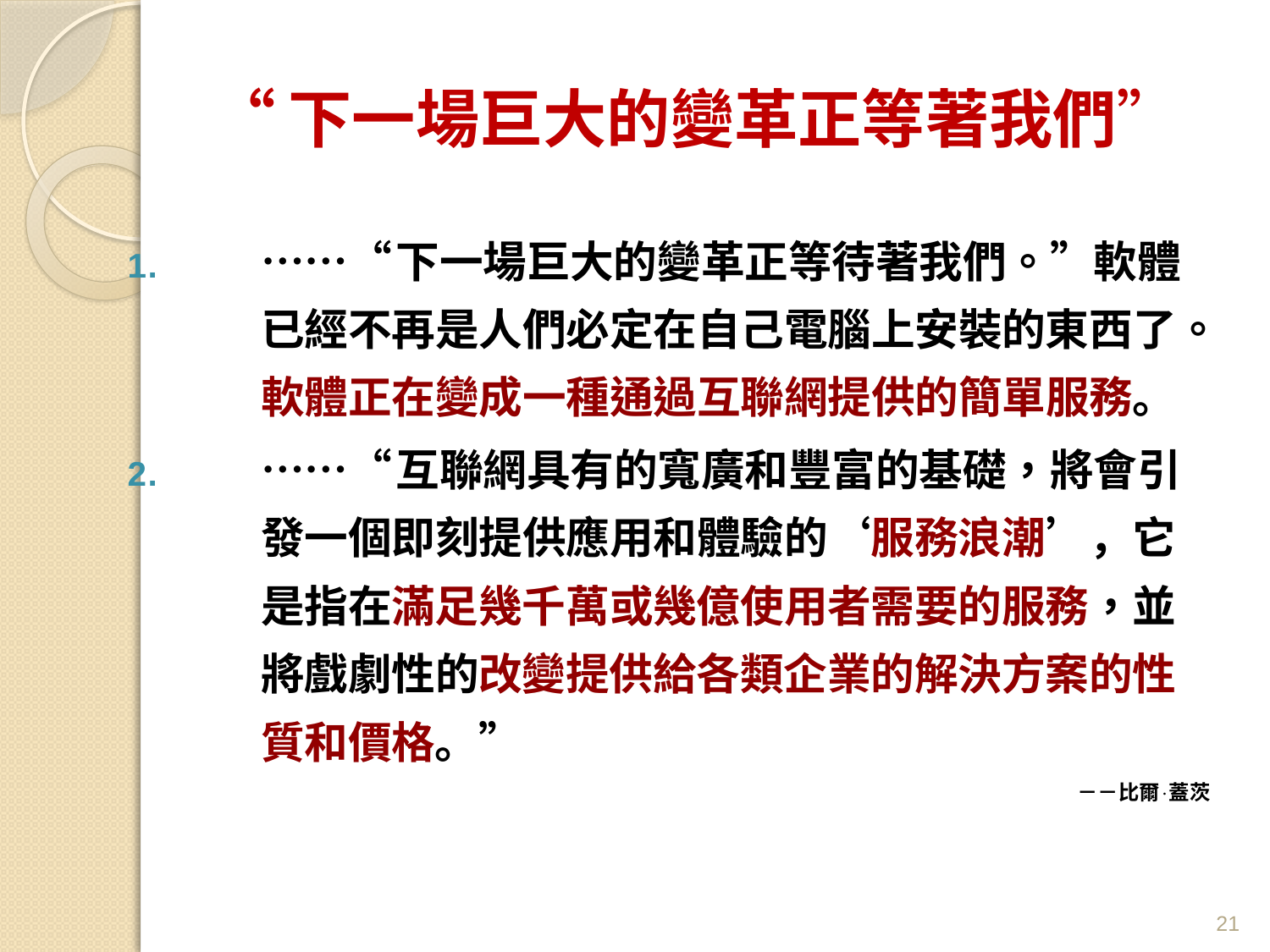

# “下一場巨大的變革正等著我們”
……“下一場巨大的變革正等待著我們。”軟體已經不再是人們必定在自己電腦上安裝的東西了。軟體正在變成一種通過互聯網提供的簡單服務。
……“互聯網具有的寬廣和豐富的基礎，將會引發一個即刻提供應用和體驗的‘服務浪潮’，它是指在滿足幾千萬或幾億使用者需要的服務，並將戲劇性的改變提供給各類企業的解決方案的性質和價格。”
－－比爾·蓋茨
21